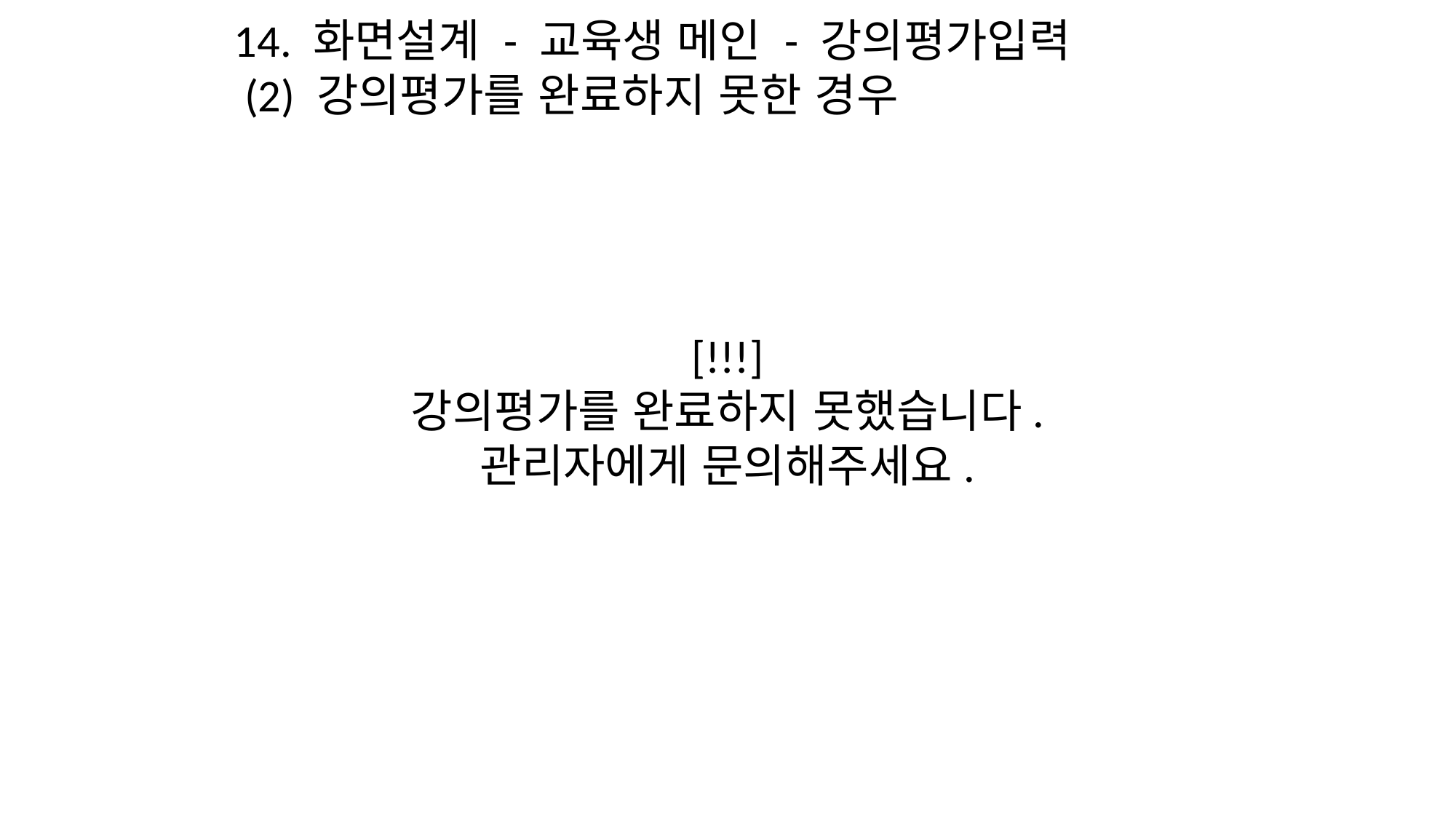

14. 화면설계 - 교육생 메인 - 강의평가입력
 (2) 강의평가를 완료하지 못한 경우
[!!!]
강의평가를 완료하지 못했습니다.
관리자에게 문의해주세요.